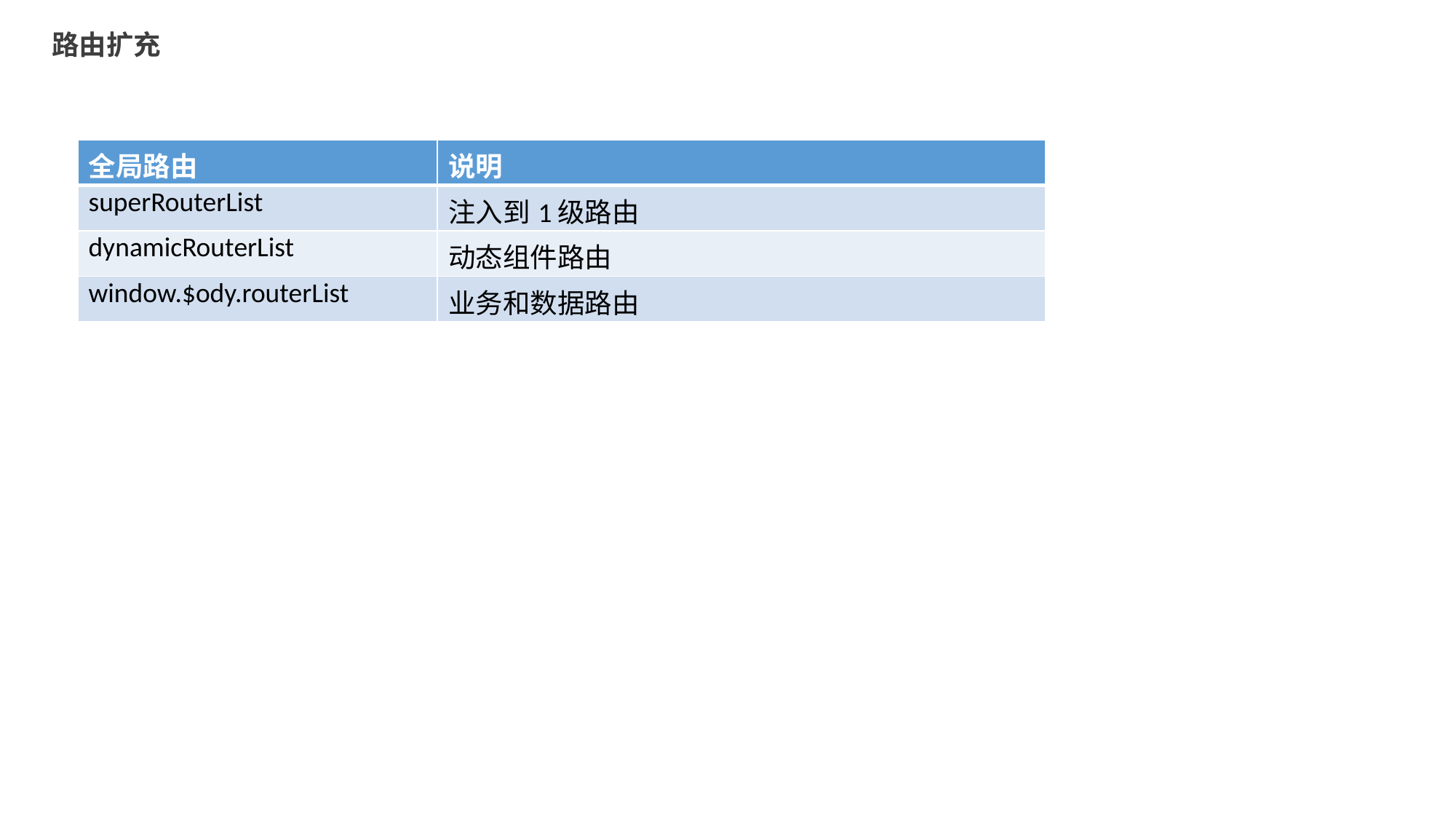

路由扩充
| 全局路由 | 说明 |
| --- | --- |
| superRouterList | 注入到1级路由 |
| dynamicRouterList | 动态组件路由 |
| window.$ody.routerList | 业务和数据路由 |